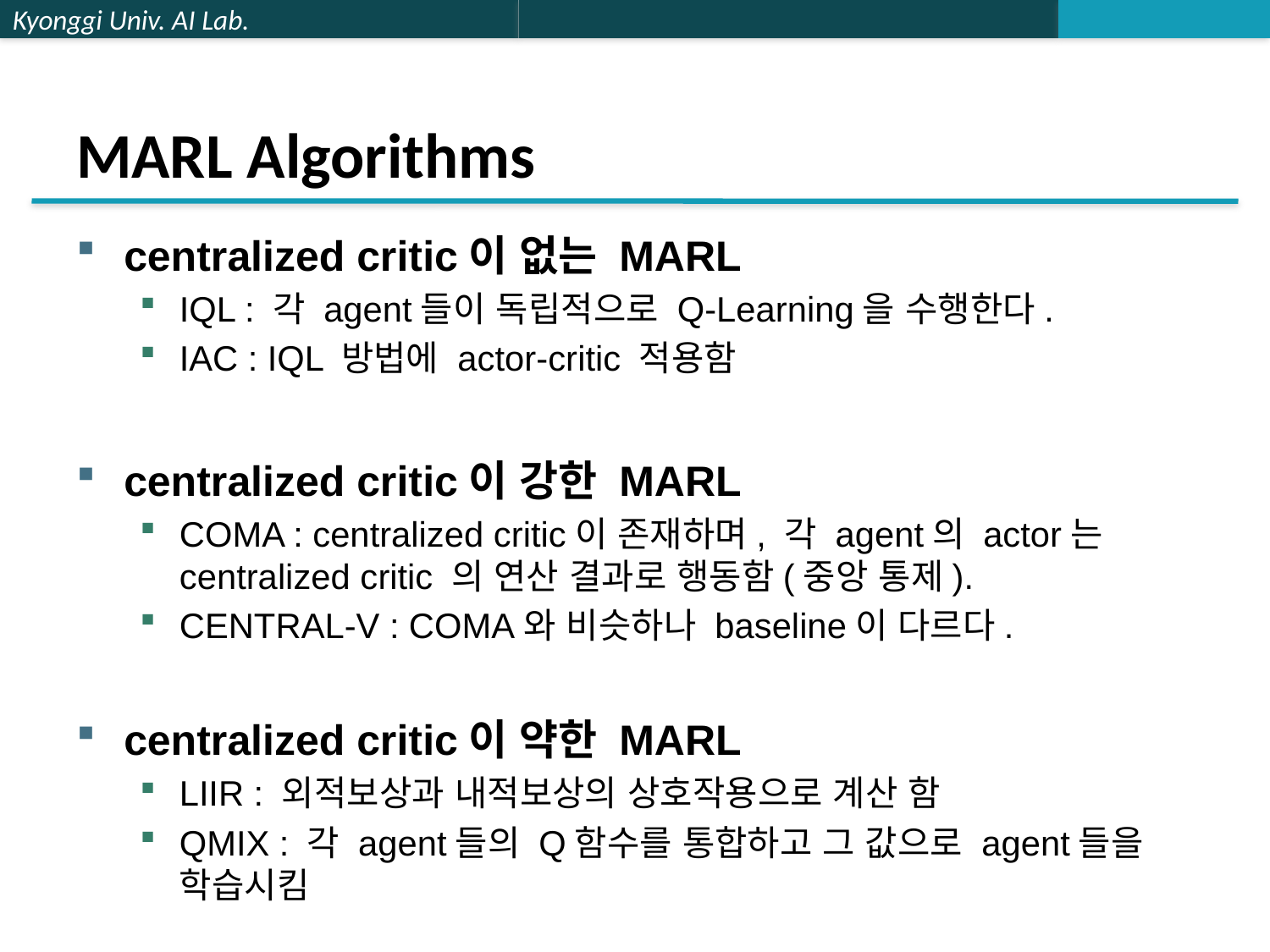

# MARL Algorithms
centralized critic이 없는 MARL
IQL : 각 agent들이 독립적으로 Q-Learning을 수행한다.
IAC : IQL 방법에 actor-critic 적용함

centralized critic이 강한 MARL
COMA : centralized critic이 존재하며, 각 agent의 actor는 centralized critic 의 연산 결과로 행동함(중앙 통제).
CENTRAL-V : COMA와 비슷하나 baseline이 다르다.

centralized critic이 약한 MARL
LIIR : 외적보상과 내적보상의 상호작용으로 계산 함
QMIX : 각 agent들의 Q함수를 통합하고 그 값으로 agent들을 학습시킴